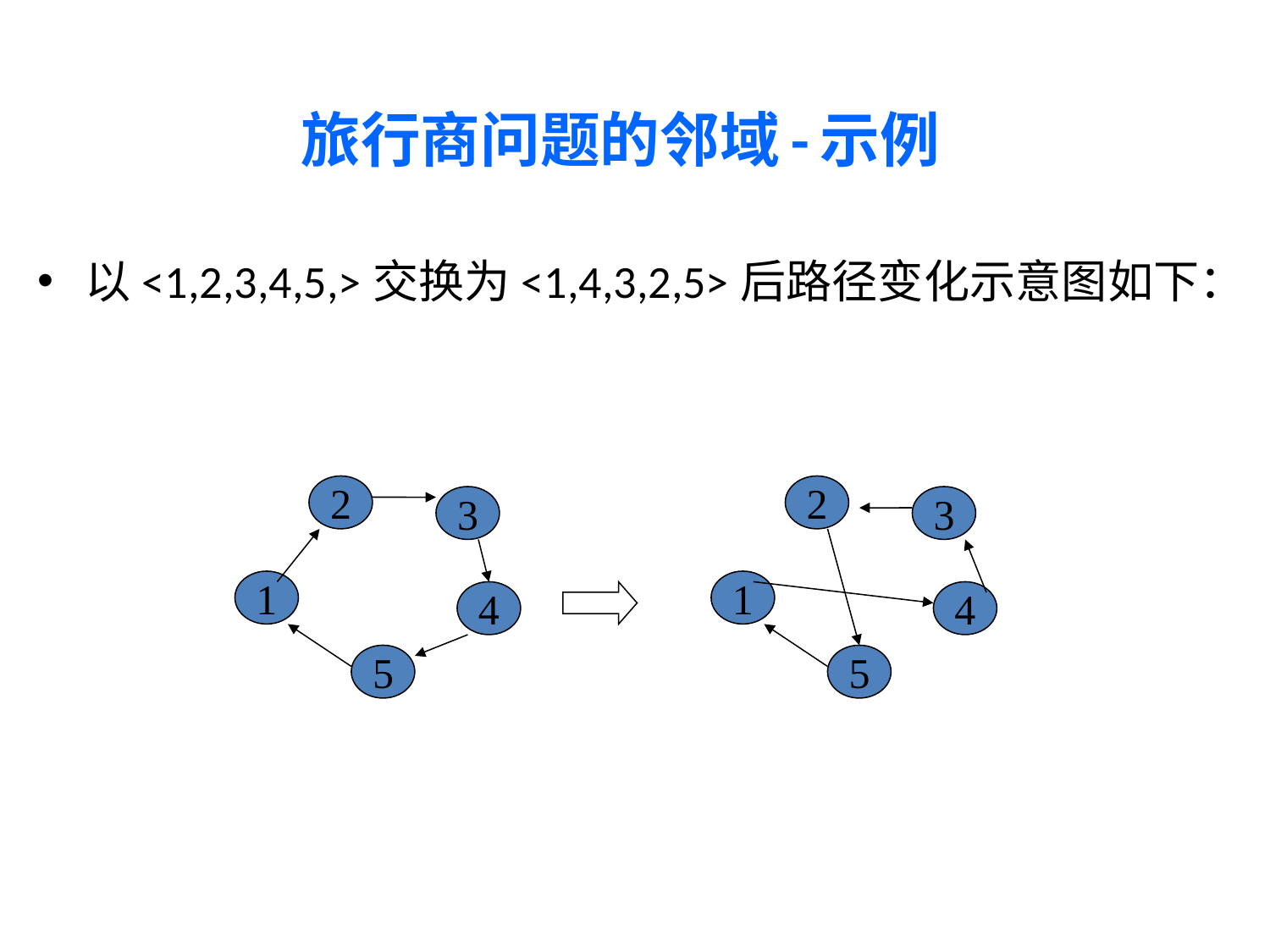

# 旅行商问题的邻域-示例
以<1,2,3,4,5,>交换为<1,4,3,2,5>后路径变化示意图如下：
2
3

1
4

5
2
3

1

4

5